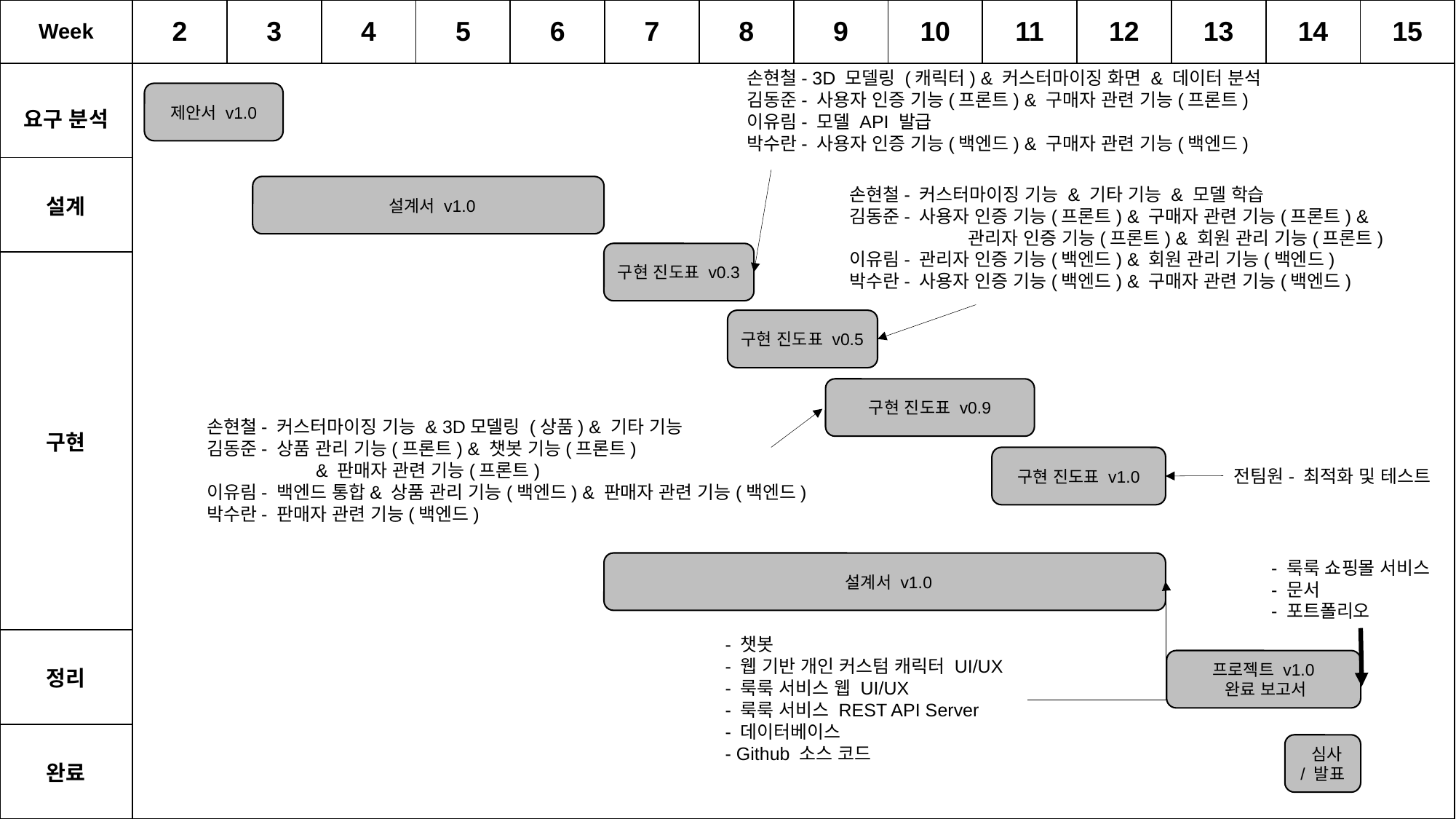

| Week | 2 | 3 | 4 | 5 | 6 | 7 | 8 | 9 | 10 | 11 | 12 | 13 | 14 | 15 |
| --- | --- | --- | --- | --- | --- | --- | --- | --- | --- | --- | --- | --- | --- | --- |
| 요구 분석 |  |  |  |  |  |  |  |  |  |  |  |  |  |  |
| 설계 |  |  |  |  |  |  |  |  |  |  |  |  |  |  |
| 구현 |  |  |  |  |  |  |  |  |  |  |  |  |  |  |
| 정리 |  |  |  |  |  |  |  |  |  |  |  |  |  |  |
| 완료 |  |  |  |  |  |  |  |  |  |  |  |  |  |  |
손현철- 3D 모델링 (캐릭터) & 커스터마이징 화면 & 데이터 분석
김동준- 사용자 인증 기능(프론트) & 구매자 관련 기능(프론트)
이유림- 모델 API 발급
박수란- 사용자 인증 기능(백엔드) & 구매자 관련 기능(백엔드)
제안서 v1.0
 설계서 v1.0
손현철- 커스터마이징 기능 & 기타 기능 & 모델 학습
김동준- 사용자 인증 기능(프론트) & 구매자 관련 기능(프론트) &
	 관리자 인증 기능(프론트) & 회원 관리 기능(프론트)
이유림- 관리자 인증 기능(백엔드) & 회원 관리 기능(백엔드)
박수란- 사용자 인증 기능(백엔드) & 구매자 관련 기능(백엔드)
구현 진도표 v0.3
구현 진도표 v0.5
구현 진도표 v0.9
손현철- 커스터마이징 기능 & 3D모델링 (상품) & 기타 기능
김동준- 상품 관리 기능(프론트) & 챗봇 기능(프론트)
	& 판매자 관련 기능(프론트)
이유림- 백엔드 통합& 상품 관리 기능(백엔드) & 판매자 관련 기능(백엔드)
박수란- 판매자 관련 기능(백엔드)
구현 진도표 v1.0
전팀원- 최적화 및 테스트
- 룩룩 쇼핑몰 서비스
- 문서
- 포트폴리오
 설계서 v1.0
- 챗봇
- 웹 기반 개인 커스텀 캐릭터 UI/UX
- 룩룩 서비스 웹 UI/UX
- 룩룩 서비스 REST API Server
- 데이터베이스
- Github 소스 코드
프로젝트 v1.0
 완료 보고서
 심사 / 발표